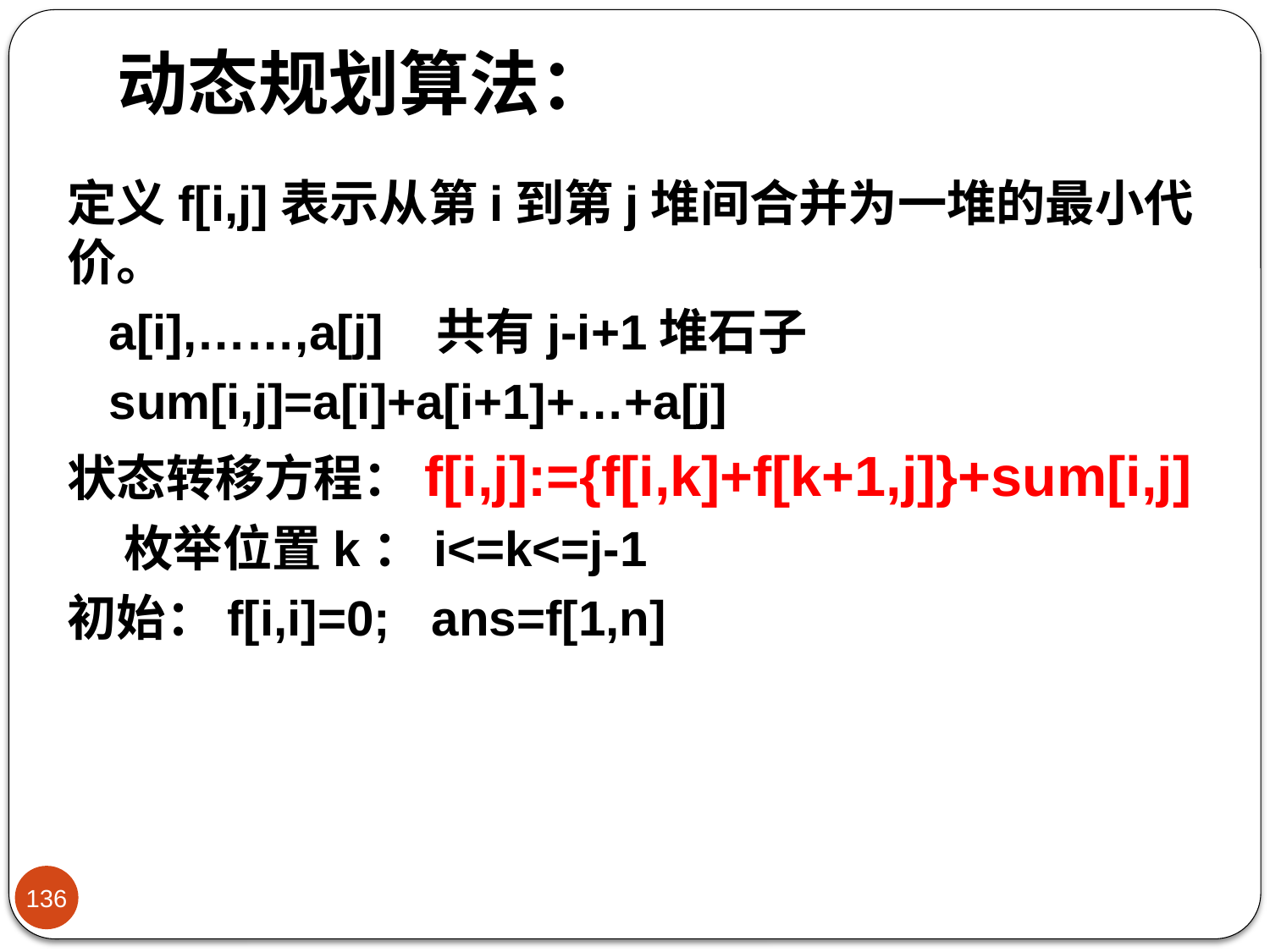

# 动态规划算法：
定义f[i,j]表示从第i到第j堆间合并为一堆的最小代价。
   a[i],……,a[j]   共有j-i+1堆石子
   sum[i,j]=a[i]+a[i+1]+…+a[j]
状态转移方程：f[i,j]:={f[i,k]+f[k+1,j]}+sum[i,j]
    枚举位置k：i<=k<=j-1
初始：f[i,i]=0;   ans=f[1,n]

136